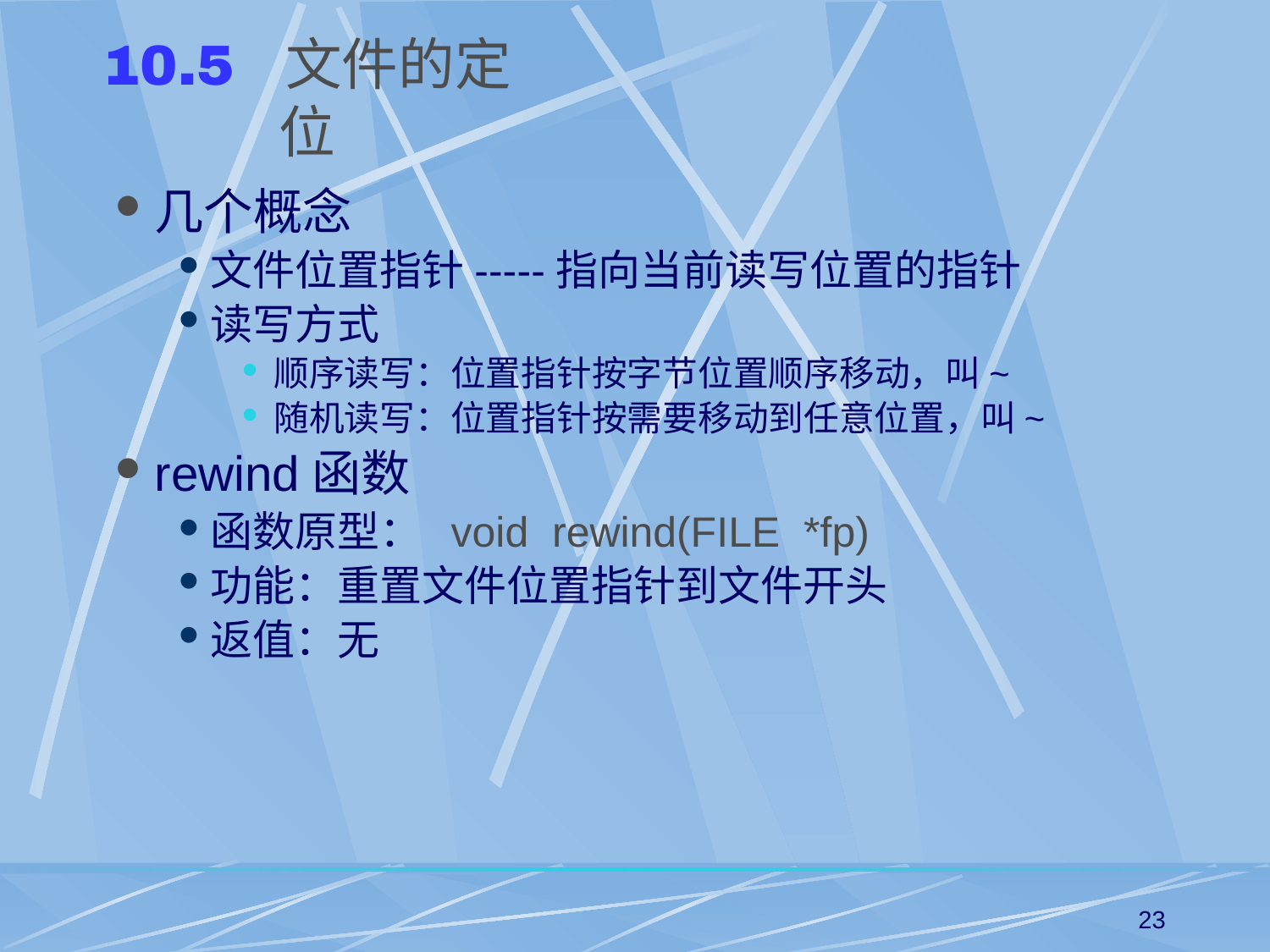

# 10.5  文件的定位

几个概念
文件位置指针-----指向当前读写位置的指针
读写方式
顺序读写：位置指针按字节位置顺序移动，叫~
随机读写：位置指针按需要移动到任意位置，叫~
rewind函数
函数原型：  void  rewind(FILE  *fp)
功能：重置文件位置指针到文件开头
返值：无
23